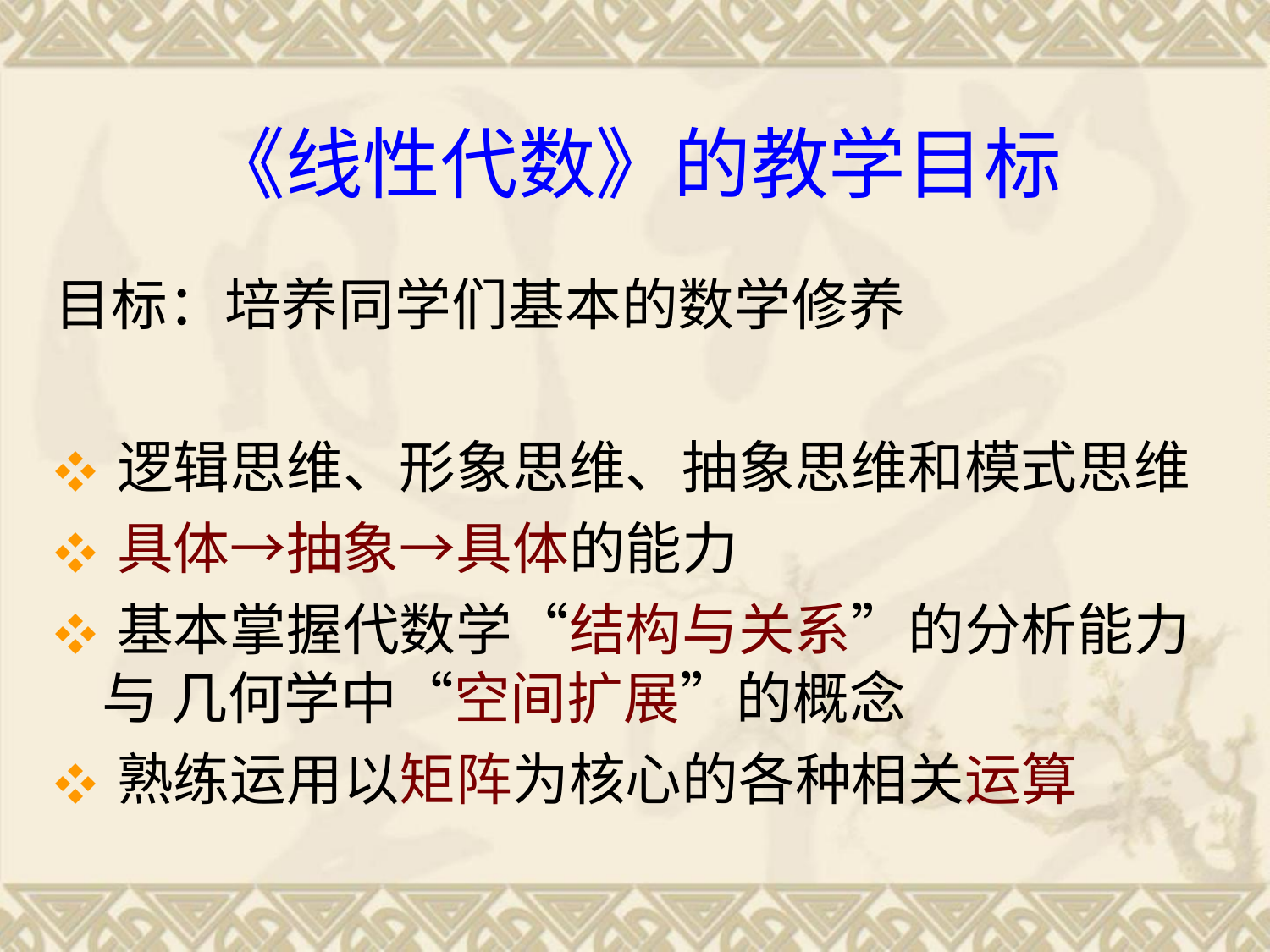

《线性代数》的教学目标
目标：培养同学们基本的数学修养
❖逻辑思维、形象思维、抽象思维和模式思维
❖具体→抽象→具体的能力
❖基本掌握代数学“结构与关系”的分析能力
与 几何学中“空间扩展”的概念
❖熟练运用以矩阵为核心的各种相关运算